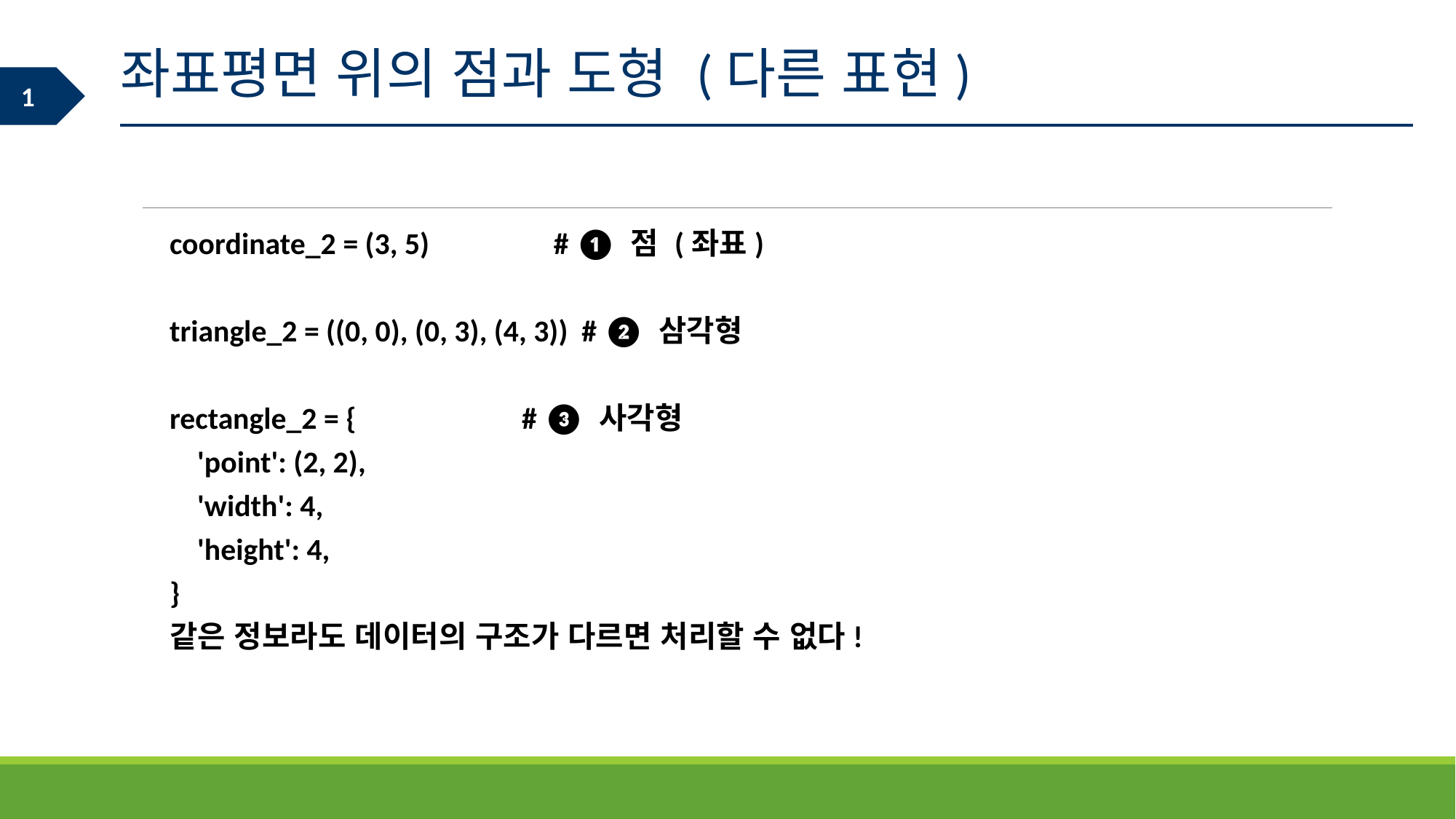

좌표평면 위의 점과 도형 (다른 표현)
coordinate_2 = (3, 5)                  # ❶ 점 (좌표)

triangle_2 = ((0, 0), (0, 3), (4, 3))  # ❷ 삼각형

rectangle_2 = {                        # ❸ 사각형
    'point': (2, 2),
    'width': 4,
    'height': 4,
}
같은 정보라도 데이터의 구조가 다르면 처리할 수 없다!